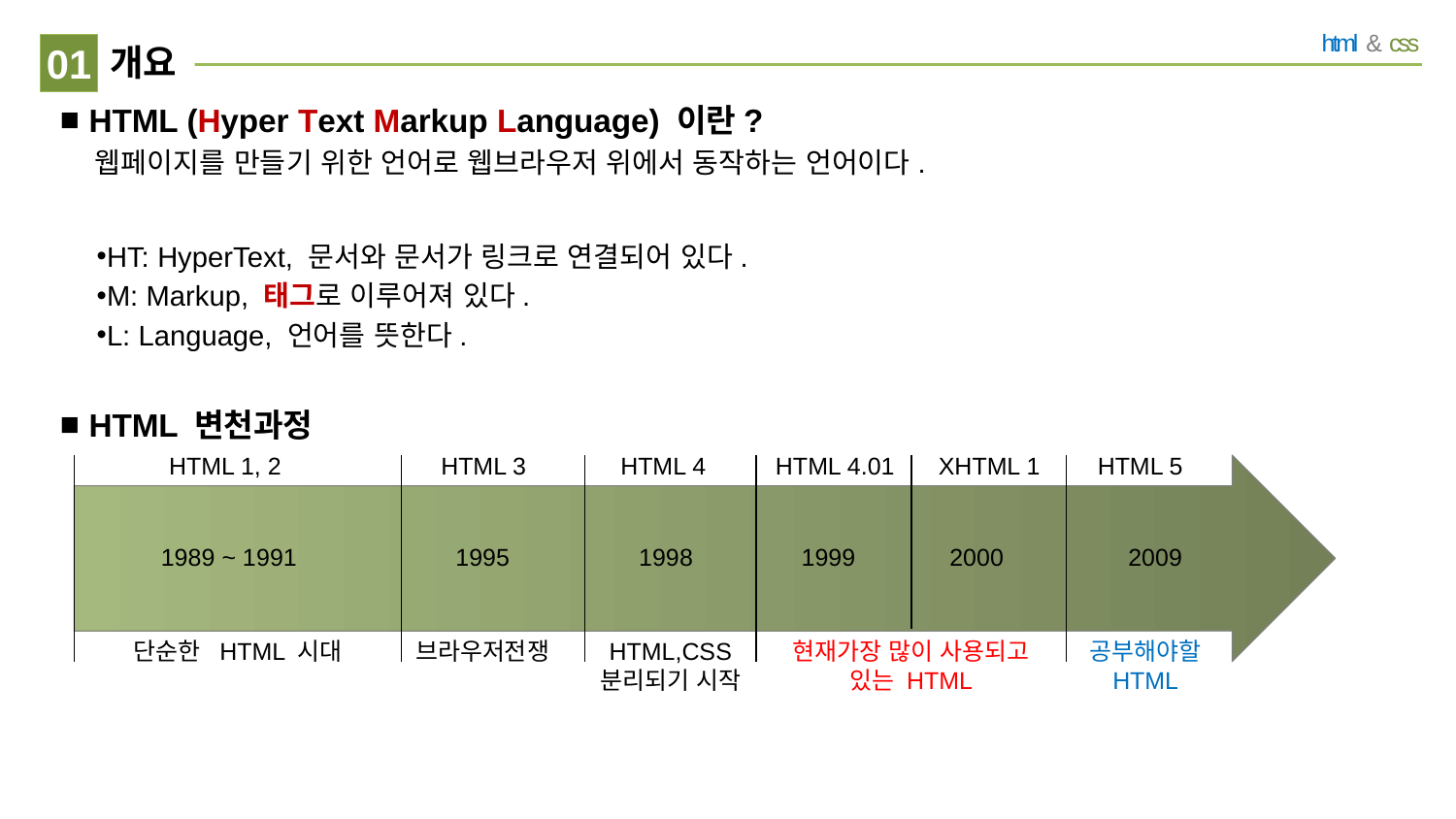

01
# 개요
HTML (Hyper Text Markup Language) 이란?
웹페이지를 만들기 위한 언어로 웹브라우저 위에서 동작하는 언어이다.

HT: HyperText, 문서와 문서가 링크로 연결되어 있다.
M: Markup, 태그로 이루어져 있다.
L: Language, 언어를 뜻한다.
HTML 변천과정
HTML 1, 2
HTML 3
HTML 4
HTML 4.01
XHTML 1
HTML 5

1989 ~ 1991
1995
1998
1999
2000
2009
단순한  HTML 시대
브라우저전쟁
HTML,CSS
분리되기 시작
현재가장 많이 사용되고 있는 HTML
공부해야할
HTML